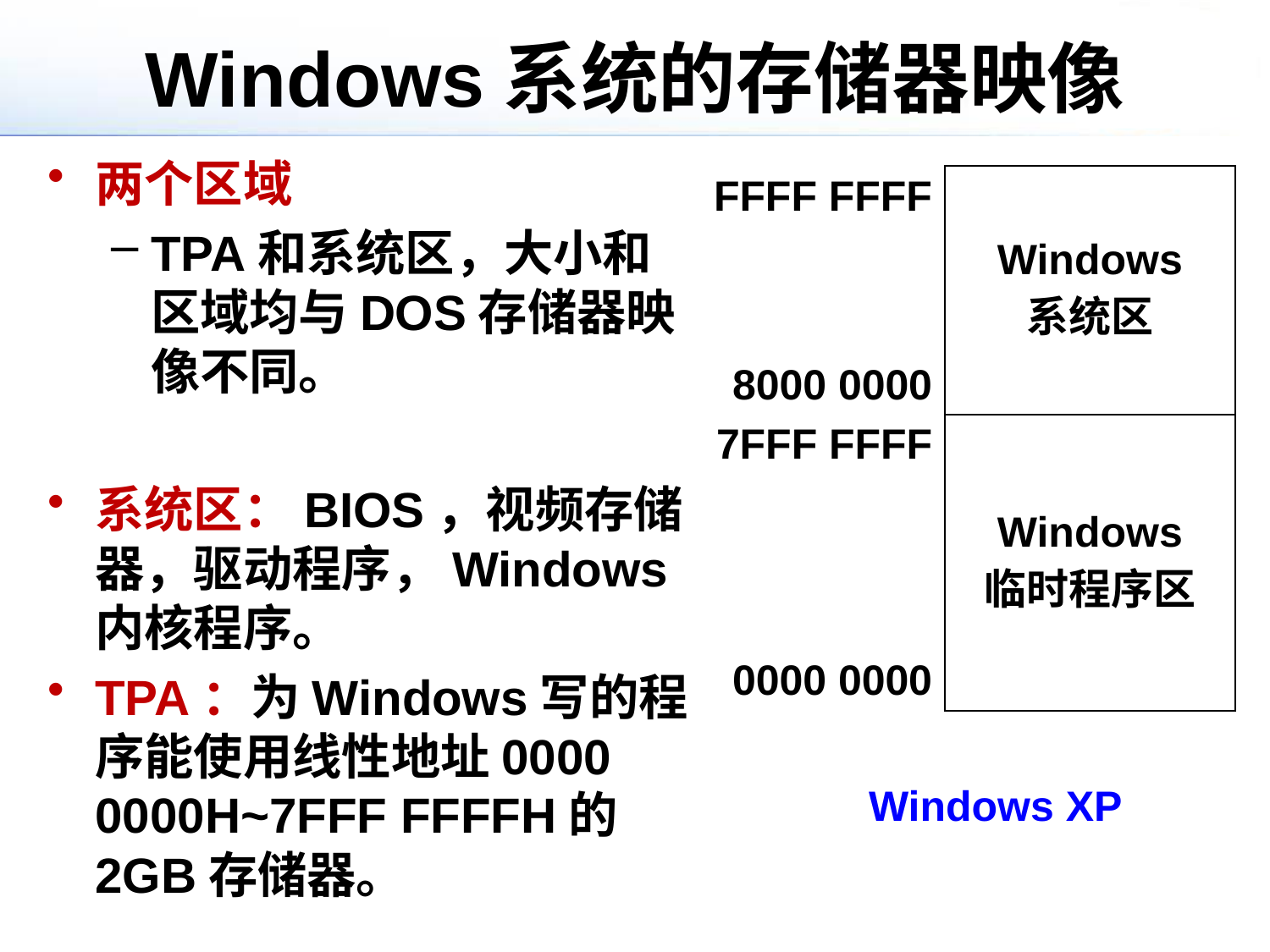

# Windows系统的存储器映像
两个区域
TPA和系统区，大小和区域均与DOS存储器映像不同。

系统区：BIOS，视频存储器，驱动程序，Windows内核程序。
TPA：为Windows写的程序能使用线性地址0000 0000H~7FFF FFFFH的2GB存储器。

| FFFF FFFF 8000 0000 | Windows 系统区 |
| --- | --- |
| 7FFF FFFF 0000 0000 | Windows 临时程序区 |
Windows XP